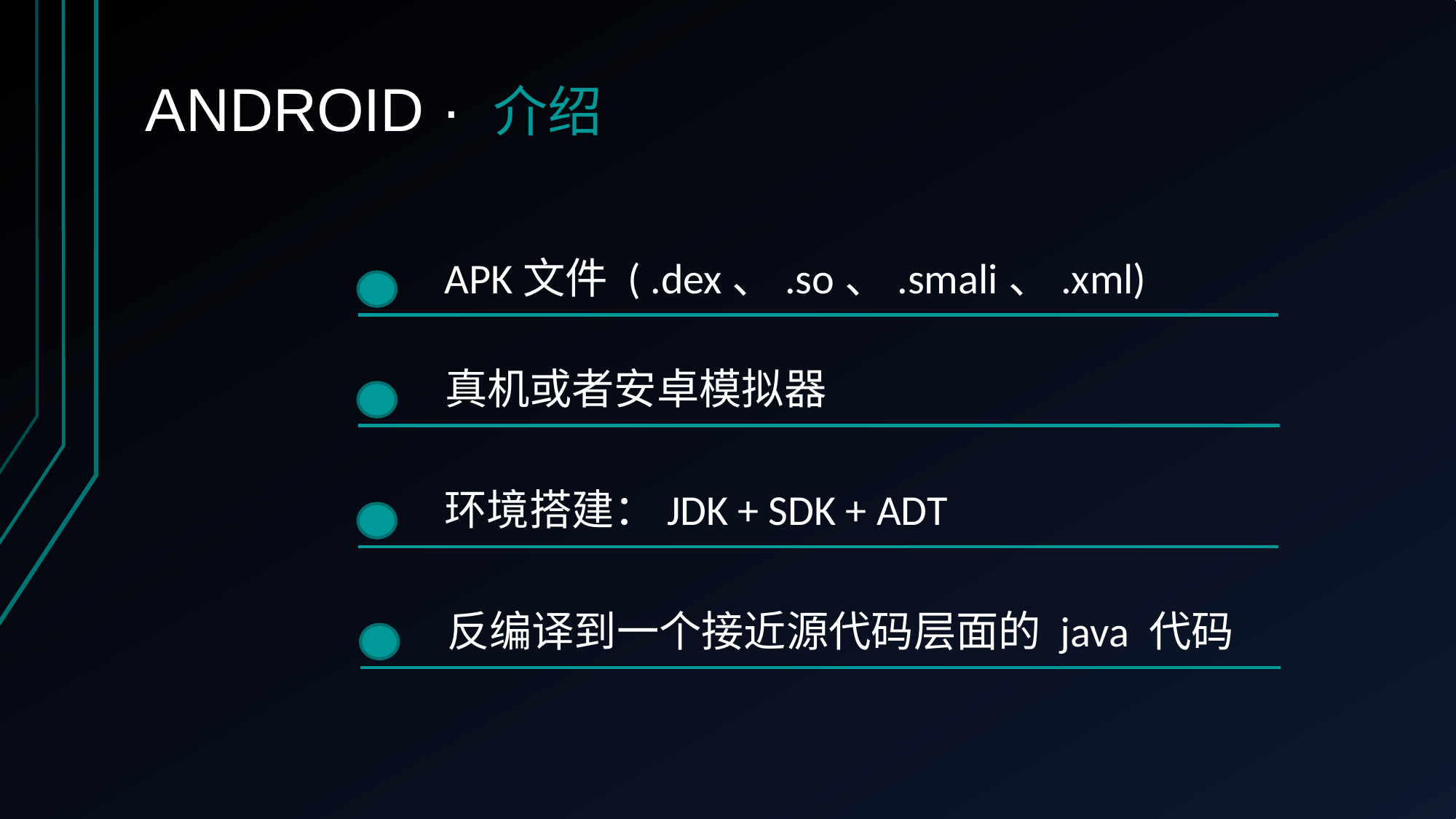

ANDROID · 介绍

APK文件 ( .dex、.so、.smali、.xml)

真机或者安卓模拟器

环境搭建：JDK + SDK + ADT

反编译到一个接近源代码层面的 java 代码